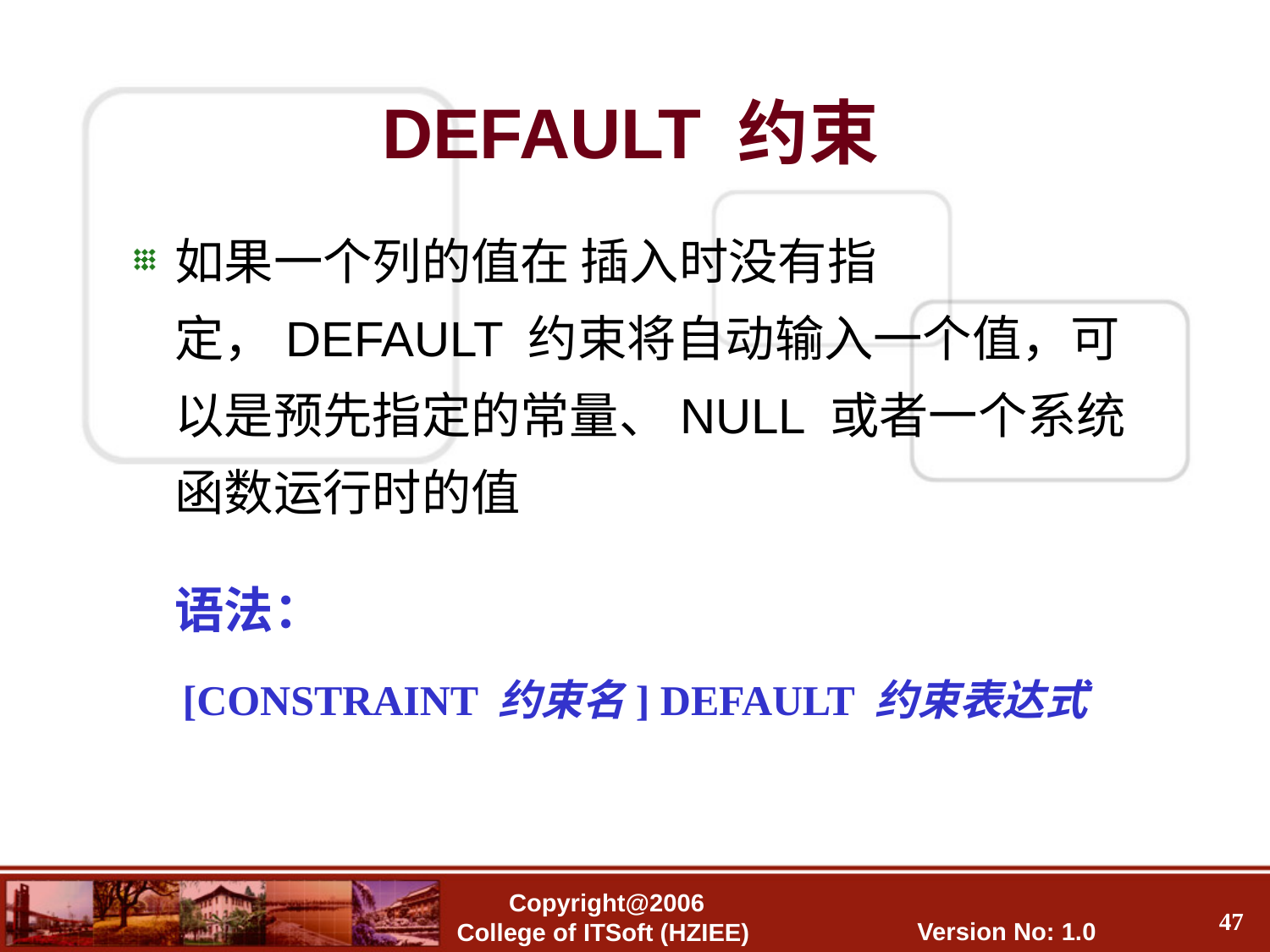

DEFAULT 约束
如果一个列的值在 插入时没有指定，DEFAULT 约束将自动输入一个值，可以是预先指定的常量、NULL 或者一个系统函数运行时的值

	语法：
    [CONSTRAINT 约束名] DEFAULT 约束表达式